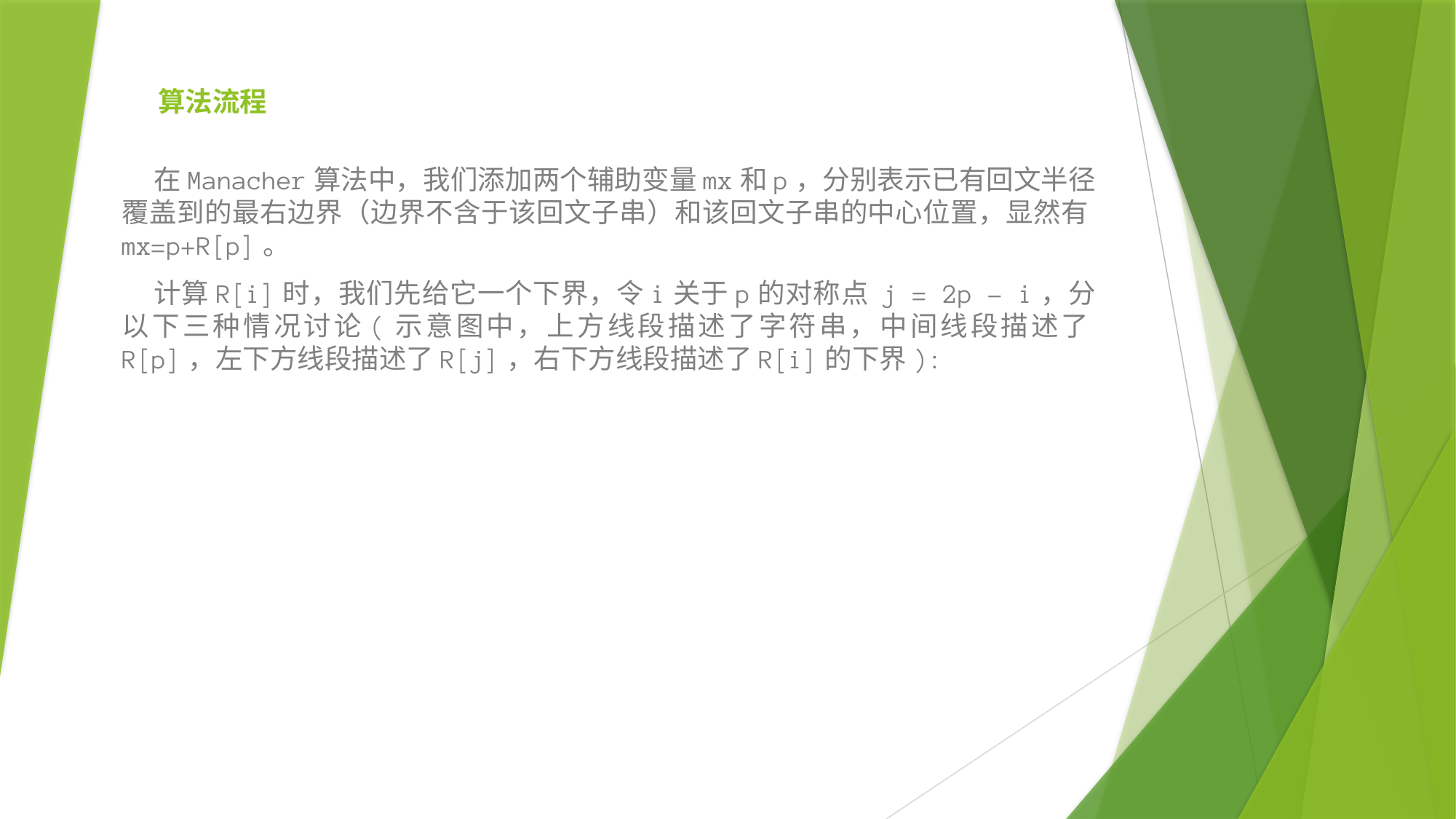

# 算法流程
在Manacher算法中，我们添加两个辅助变量mx和p，分别表示已有回文半径覆盖到的最右边界（边界不含于该回文子串）和该回文子串的中心位置，显然有mx=p+R[p]。
计算R[i]时，我们先给它一个下界，令i关于p的对称点 j = 2p - i，分以下三种情况讨论(示意图中，上方线段描述了字符串，中间线段描述了R[p]，左下方线段描述了R[j]，右下方线段描述了R[i]的下界):